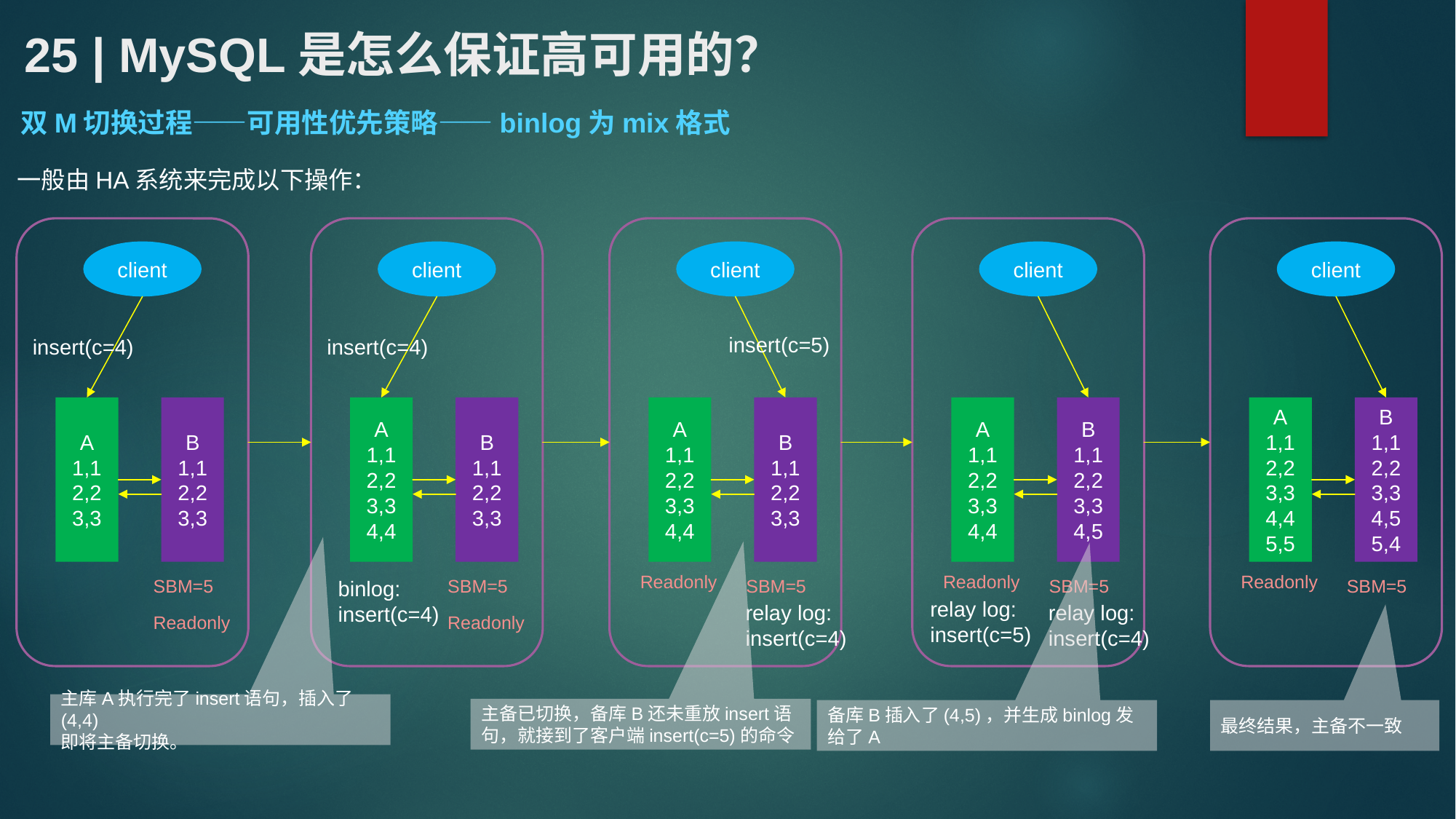

# 25 | MySQL是怎么保证高可用的？
双M切换过程——可用性优先策略——binlog为mix格式
一般由HA系统来完成以下操作：

client
client
client
client
client
insert(c=5)
insert(c=4)
insert(c=4)
A
1,1
2,2
3,3
B
1,1
2,2
3,3
A
1,1
2,2
3,3
4,4
B
1,1
2,2
3,3
A
1,1
2,2
3,3
4,4
B
1,1
2,2
3,3
A
1,1
2,2
3,3
4,4
B
1,1
2,2
3,3
4,5
A
1,1
2,2
3,3
4,4
5,5
B
1,1
2,2
3,3
4,5
5,4
Readonly
Readonly
Readonly
SBM=5
SBM=5
SBM=5
SBM=5
SBM=5
binlog:
insert(c=4)
relay log:
insert(c=5)
relay log:
insert(c=4)
relay log:
insert(c=4)
Readonly
Readonly
主库A执行完了insert语句，插入了(4,4)
即将主备切换。
主备已切换，备库B还未重放insert语句，就接到了客户端insert(c=5)的命令
备库B插入了(4,5)，并生成binlog发给了A
最终结果，主备不一致